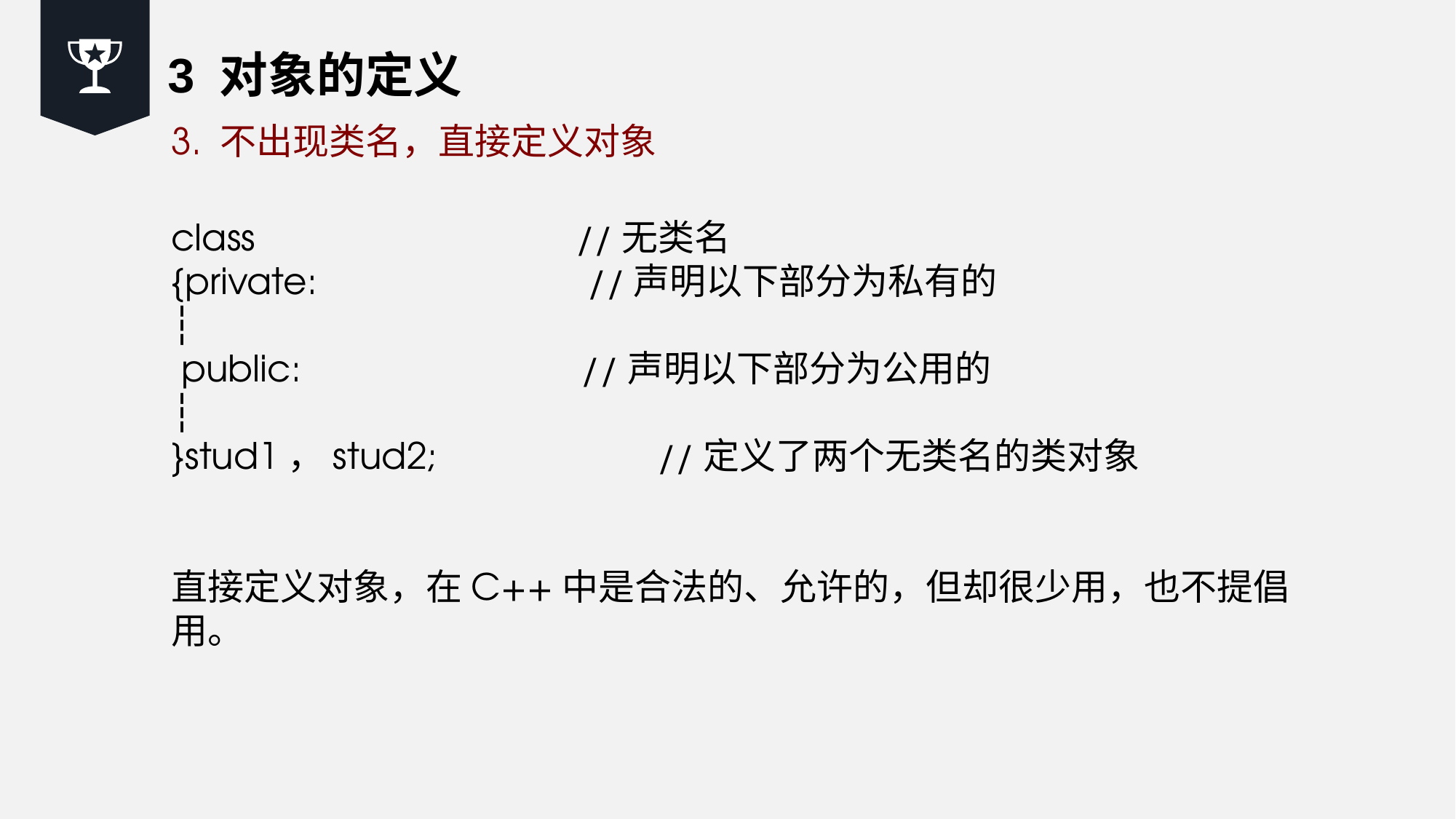

3 对象的定义
3. 不出现类名，直接定义对象
class                                //无类名
{private:                           //声明以下部分为私有的
┆
 public:                            //声明以下部分为公用的
┆
}stud1，stud2;                      //定义了两个无类名的类对象

直接定义对象，在C++中是合法的、允许的，但却很少用，也不提倡用。